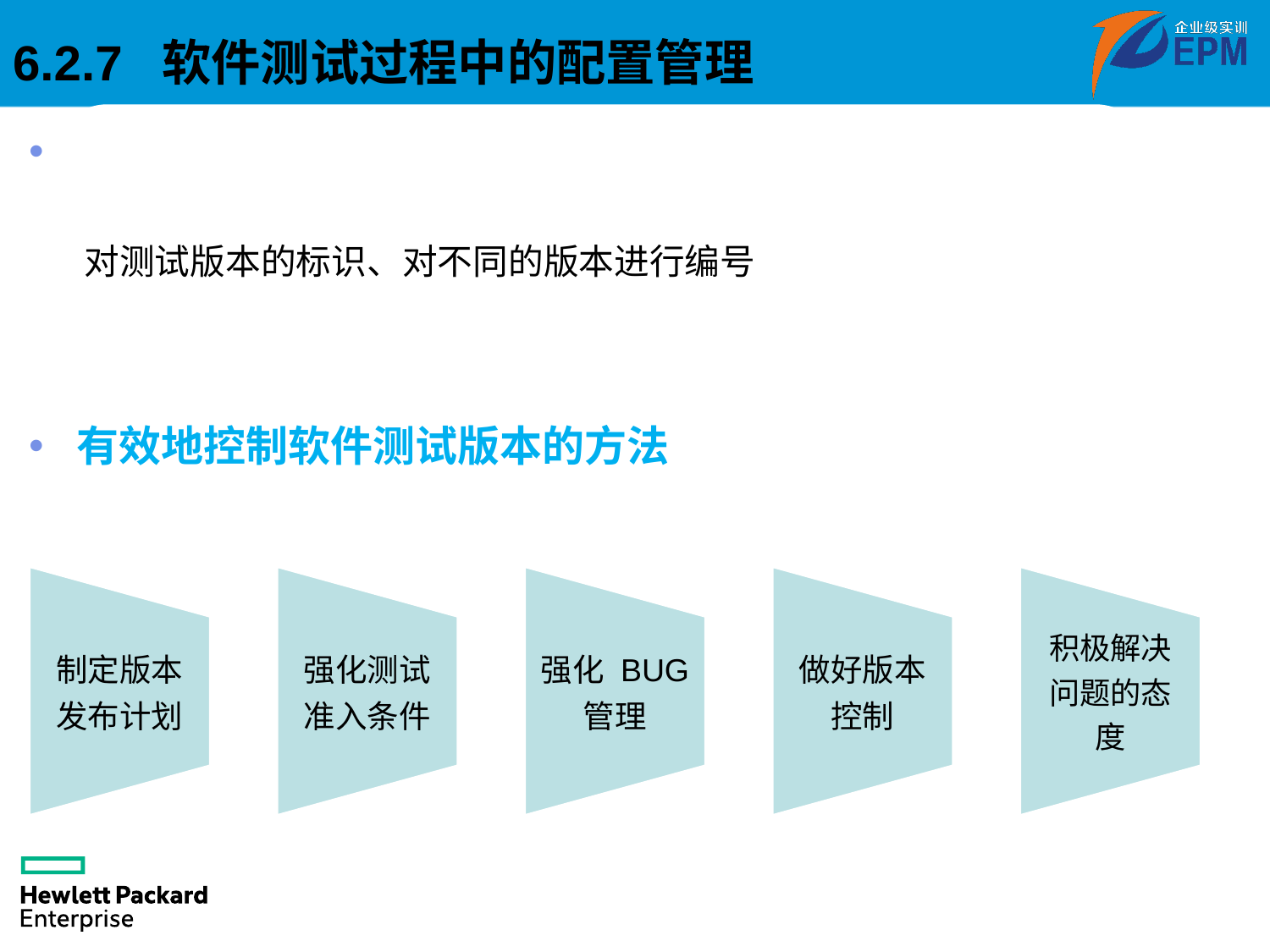

6.2.7  软件测试过程中的配置管理
对测试版本的标识、对不同的版本进行编号
软件测试配置管理中的版本控制

有效地控制软件测试版本的方法

制定版本发布计划
强化测试准入条件
强化 BUG 管理
做好版本控制
积极解决问题的态度